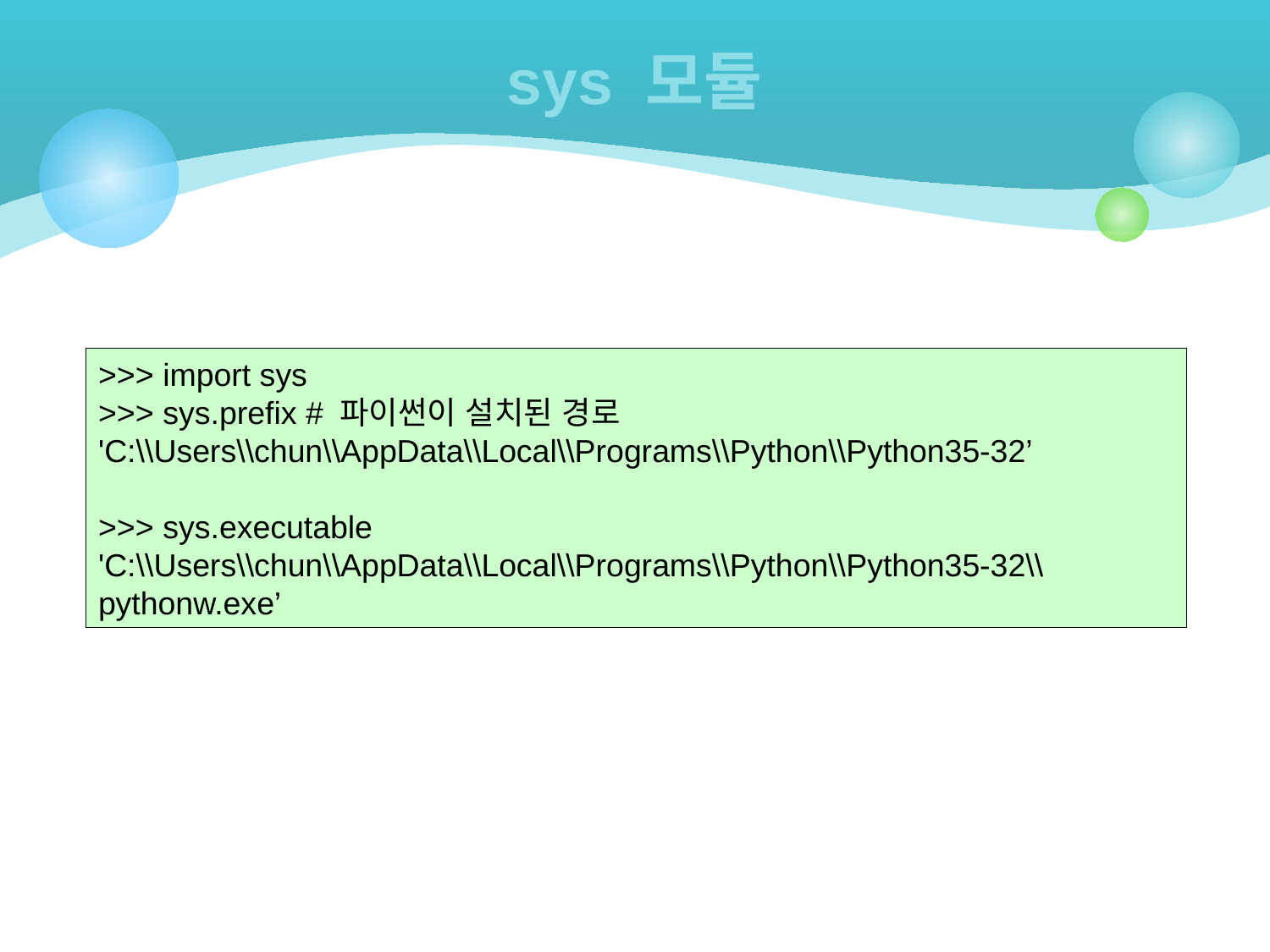

# sys 모듈
>>> import sys
>>> sys.prefix # 파이썬이 설치된 경로
'C:\\Users\\chun\\AppData\\Local\\Programs\\Python\\Python35-32’

>>> sys.executable
'C:\\Users\\chun\\AppData\\Local\\Programs\\Python\\Python35-32\\pythonw.exe’